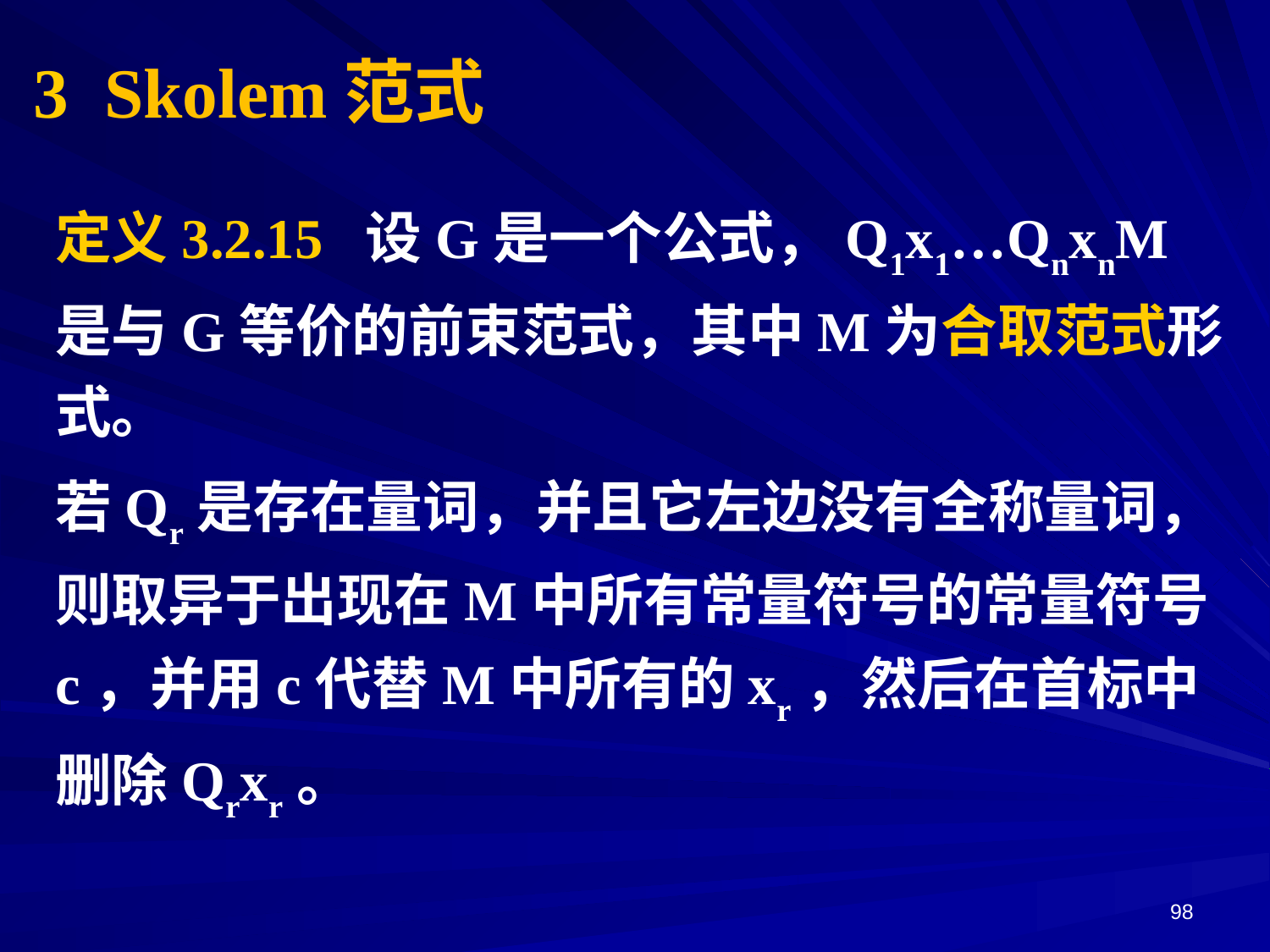

# 3  Skolem范式
定义3.2.15  设G是一个公式，Q1x1…QnxnM是与G等价的前束范式，其中M为合取范式形式。
若Qr是存在量词，并且它左边没有全称量词，则取异于出现在M中所有常量符号的常量符号c，并用c代替M中所有的xr，然后在首标中删除Qrxr。
98